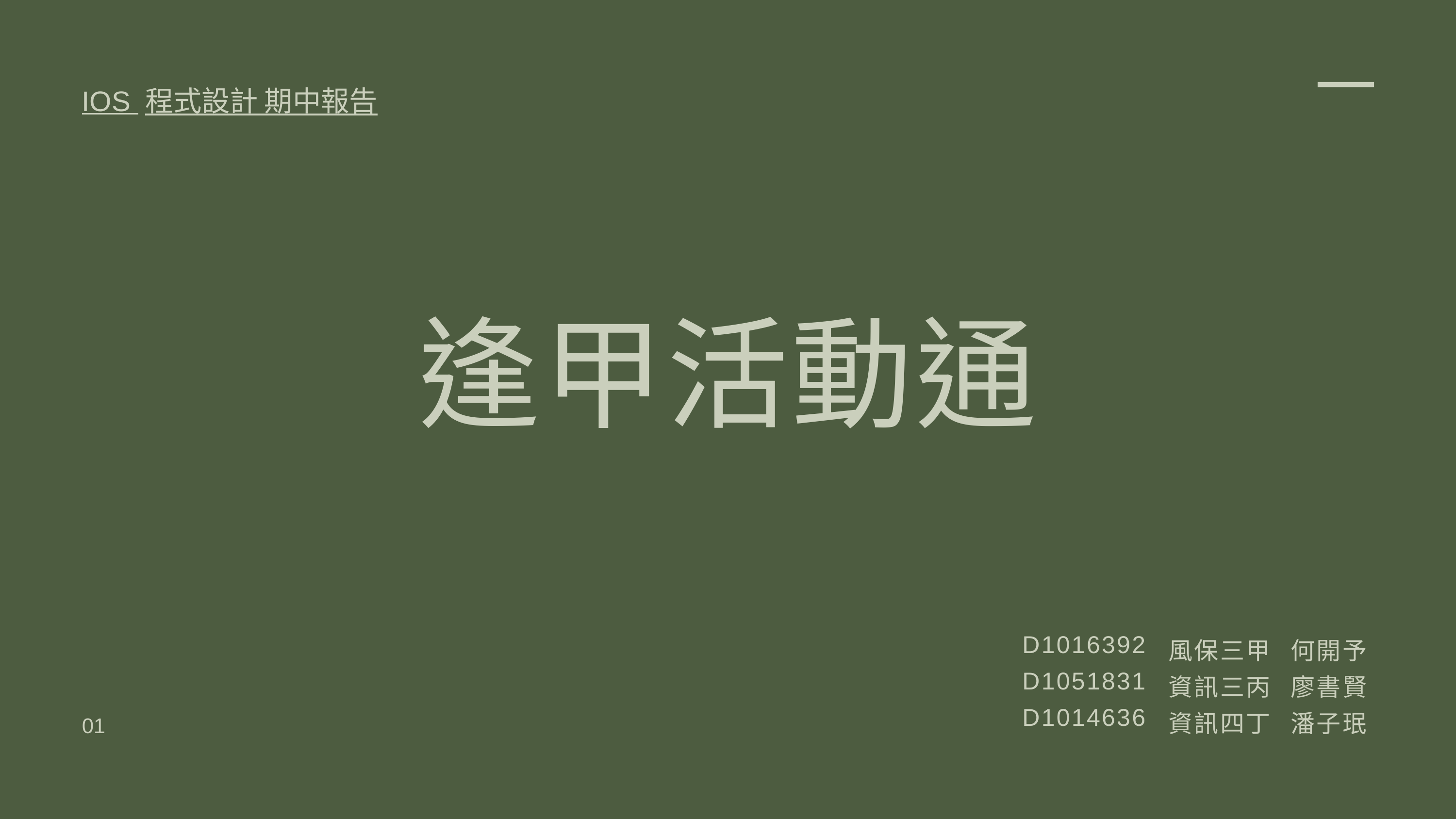

IOS 程式設計 期中報告

逢甲活動通
| D1016392 | 風保三甲 | 何開予 |
| --- | --- | --- |
| D1051831 | 資訊三丙 | 廖書賢 |
| D1014636 | 資訊四丁 | 潘子珉 |
01